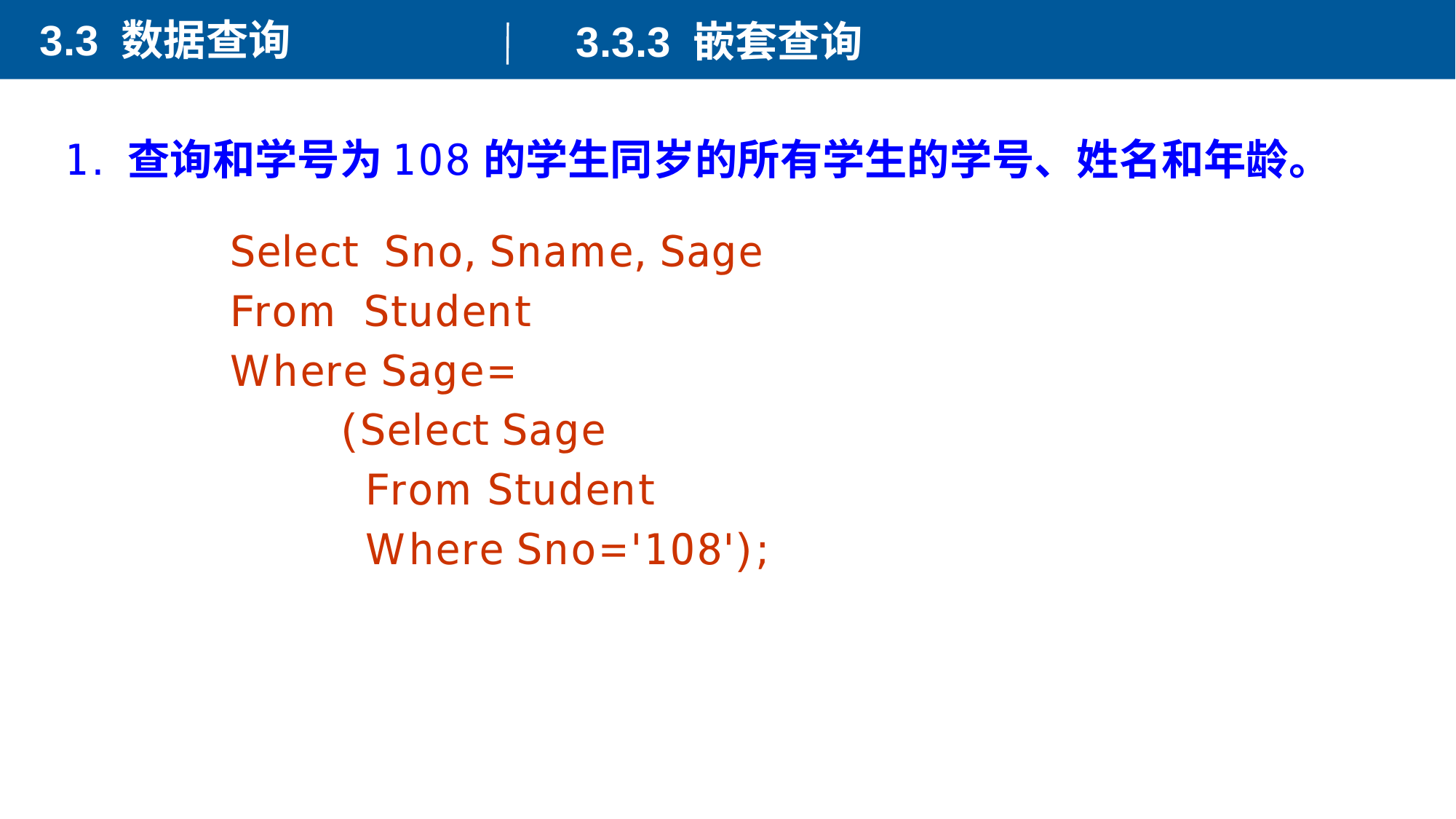

3.3 数据查询
3.3.3 嵌套查询
1. 查询和学号为108的学生同岁的所有学生的学号、姓名和年龄。
Select  Sno, Sname, Sage
From  Student
Where Sage=
         (Select Sage
           From Student
           Where Sno='108');